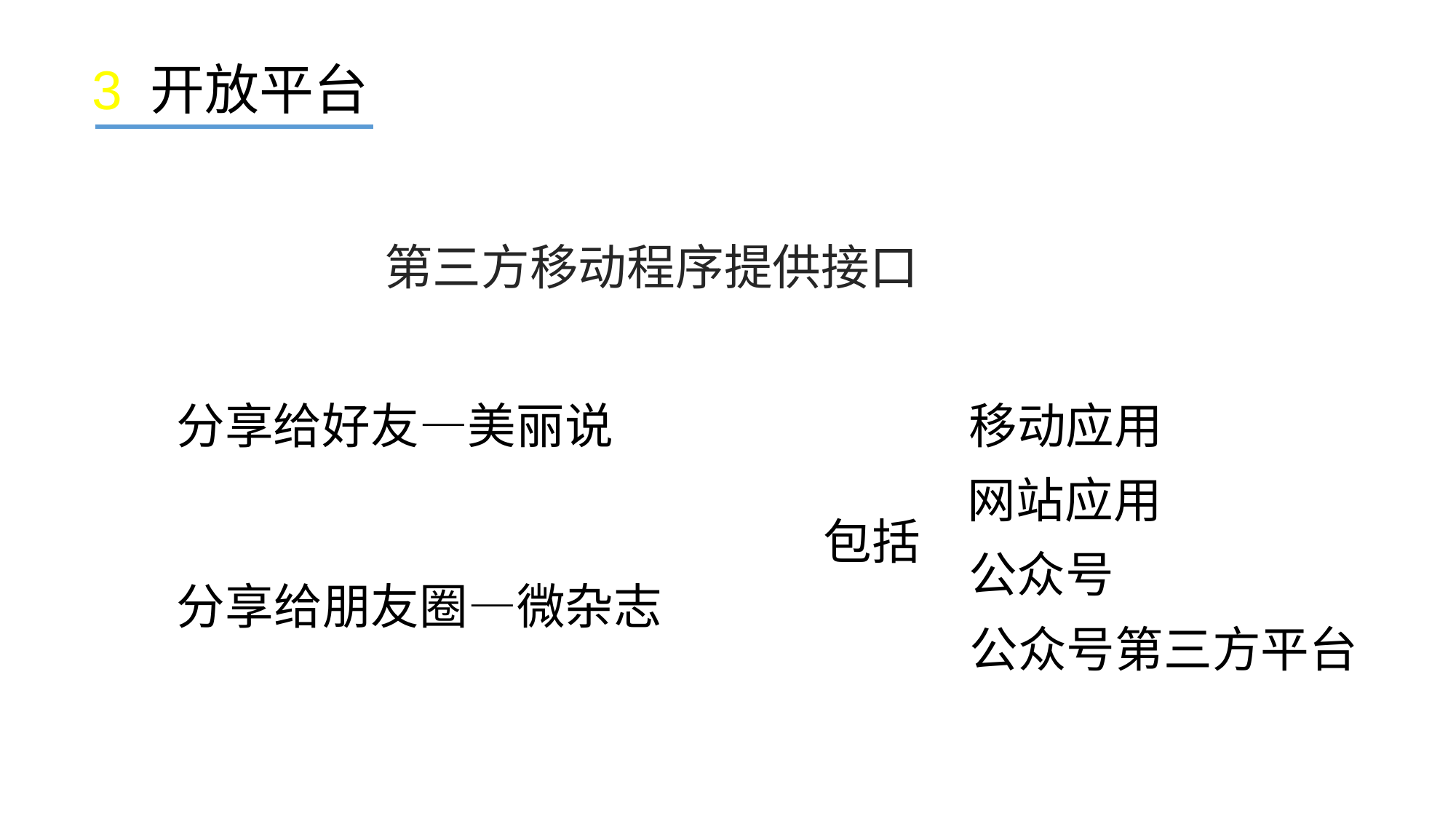

3 开放平台
第三方移动程序提供接口
分享给好友—美丽说
移动应用
网站应用
包括
公众号
分享给朋友圈—微杂志
公众号第三方平台